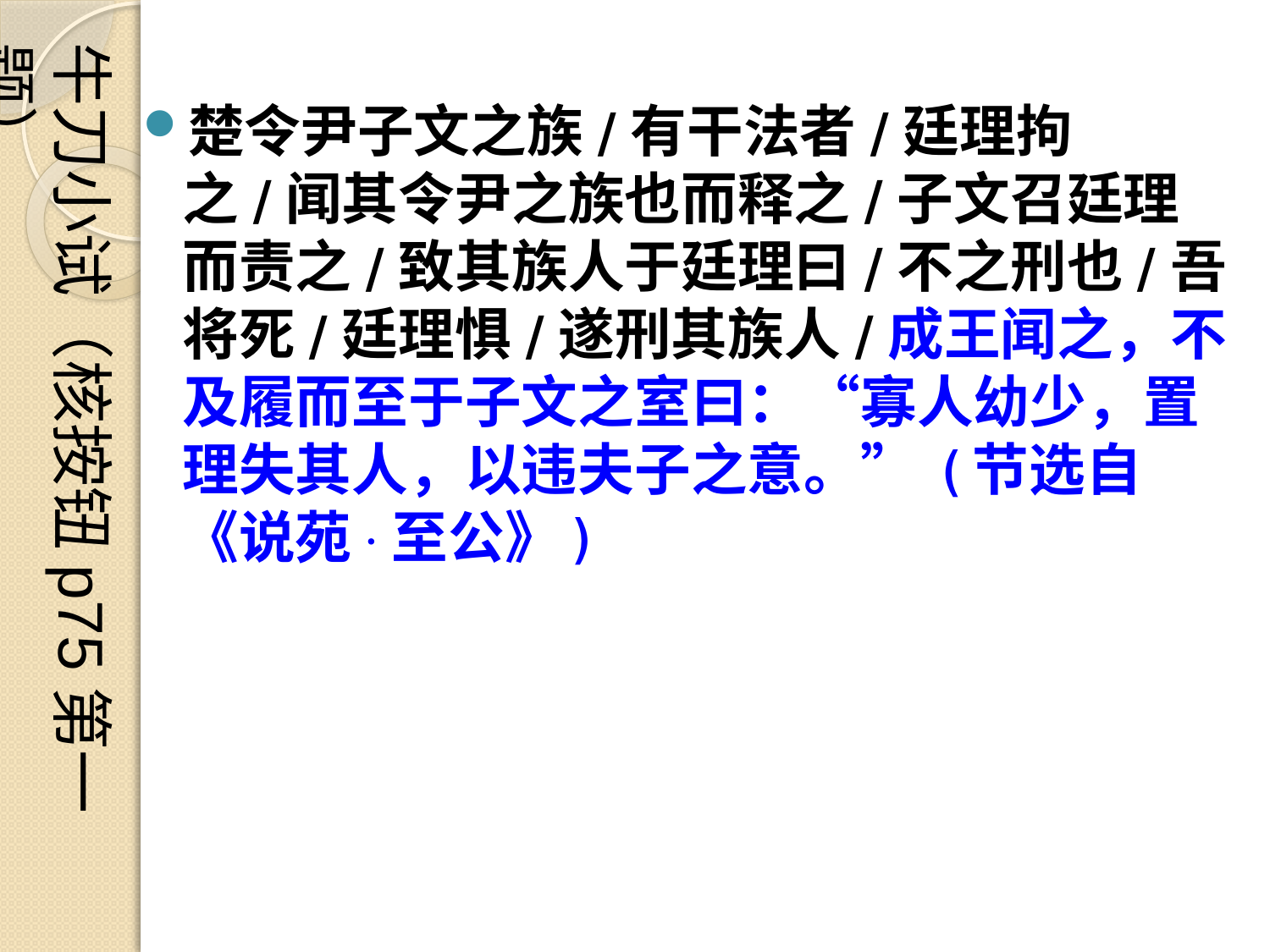

牛刀小试（核按钮p75第一题）
楚令尹子文之族/有干法者/廷理拘之/闻其令尹之族也而释之/子文召廷理而责之/致其族人于廷理曰/不之刑也/吾将死/廷理惧/遂刑其族人/成王闻之，不及履而至于子文之室曰：“寡人幼少，置理失其人，以违夫子之意。” (节选自《说苑·至公》)